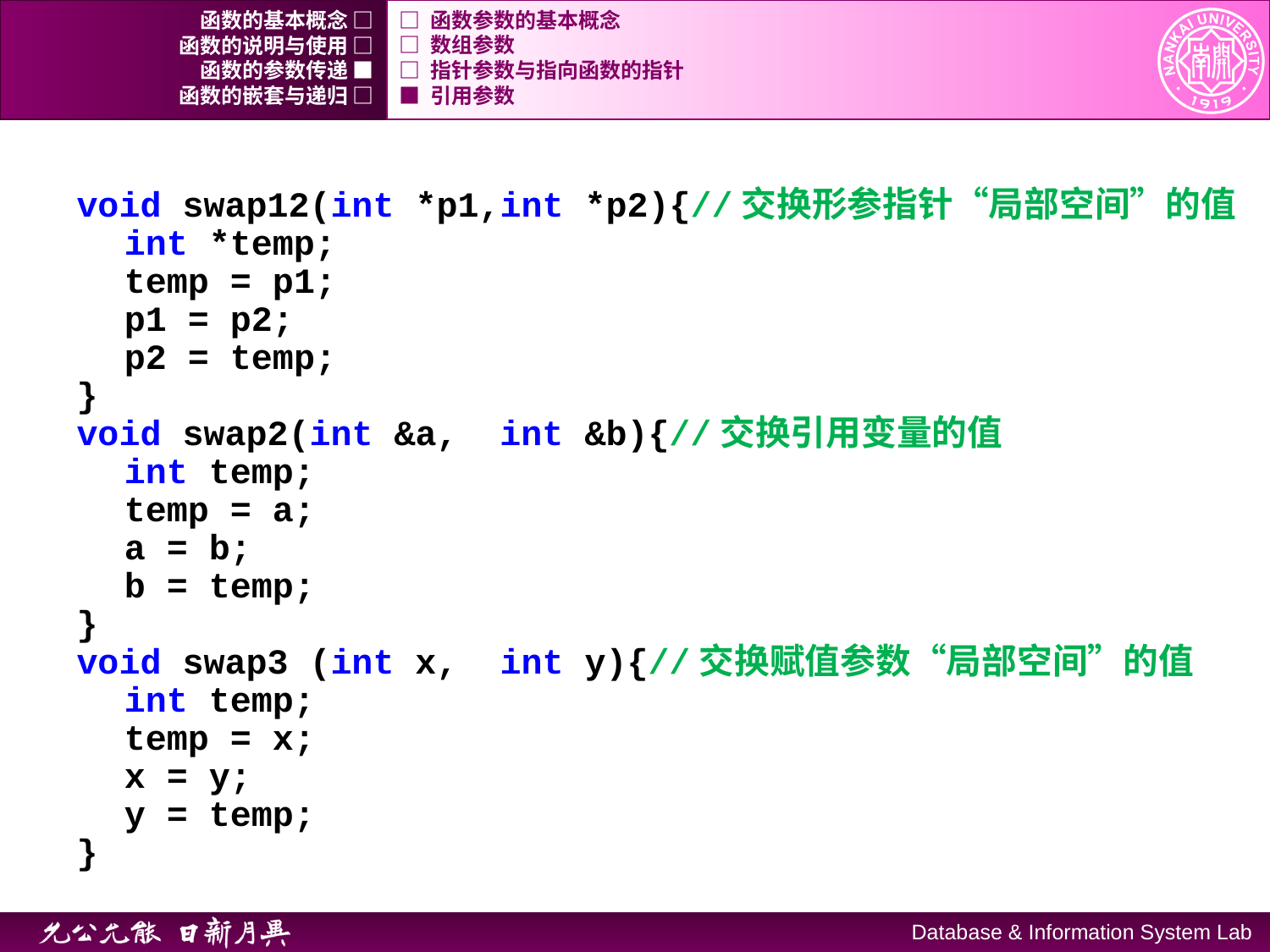

函数的基本概念 □
□ 函数参数的基本概念
函数的说明与使用 □
□ 数组参数
函数的参数传递 ■
□ 指针参数与指向函数的指针
函数的嵌套与递归 □
■ 引用参数
void swap12(int *p1,int *p2){//交换形参指针“局部空间”的值
	int *temp;
	temp = p1;
	p1 = p2;
	p2 = temp;
}
void swap2(int &a,  int &b){//交换引用变量的值
	int temp;
	temp = a;
	a = b;
	b = temp;
}
void swap3 (int x,  int y){//交换赋值参数“局部空间”的值
	int temp;
	temp = x;
	x = y;
	y = temp;
}